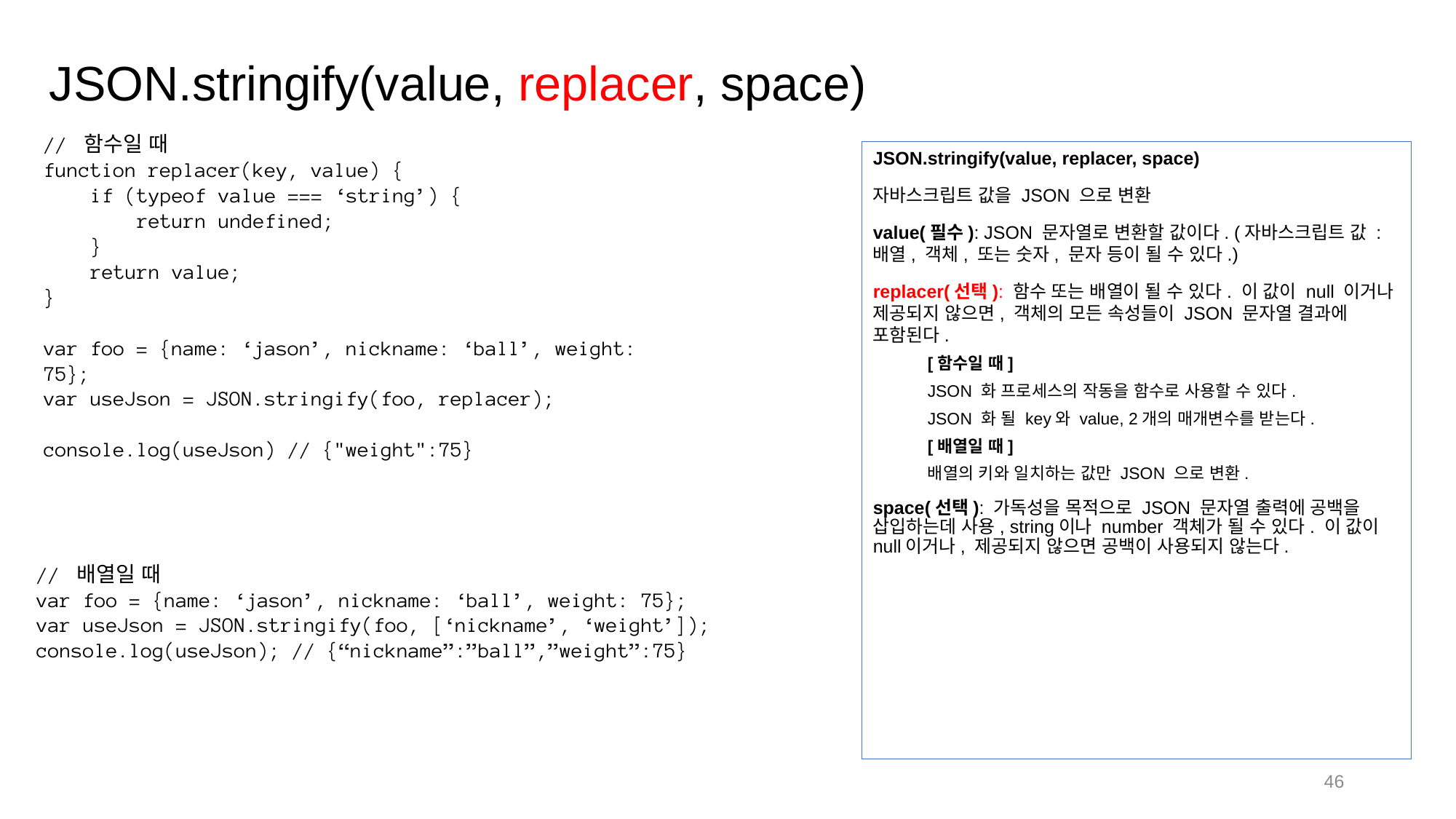

# JSON.stringify(value, replacer, space)
JSON.stringify(value, replacer, space)
자바스크립트 값을 JSON 으로 변환
value(필수): JSON 문자열로 변환할 값이다. (자바스크립트 값 : 배열, 객체, 또는 숫자, 문자 등이 될 수 있다.)
replacer(선택): 함수 또는 배열이 될 수 있다. 이 값이 null 이거나 제공되지 않으면, 객체의 모든 속성들이 JSON 문자열 결과에 포함된다.
[함수일 때]
JSON 화 프로세스의 작동을 함수로 사용할 수 있다.
JSON 화 될 key와 value, 2개의 매개변수를 받는다.
[배열일 때]
배열의 키와 일치하는 값만 JSON 으로 변환.
space(선택): 가독성을 목적으로 JSON 문자열 출력에 공백을 삽입하는데 사용, string이나 number 객체가 될 수 있다. 이 값이  null이거나, 제공되지 않으면 공백이 사용되지 않는다.
// 함수일 때
function replacer(key, value) {
    if (typeof value === ‘string’) {
        return undefined;
    }
    return value;
}

var foo = {name: ‘jason’, nickname: ‘ball’, weight: 75};
var useJson = JSON.stringify(foo, replacer);

console.log(useJson) // {"weight":75}
// 배열일 때
var foo = {name: ‘jason’, nickname: ‘ball’, weight: 75};
var useJson = JSON.stringify(foo, [‘nickname’, ‘weight’]);
console.log(useJson); // {“nickname”:”ball”,”weight”:75}
46